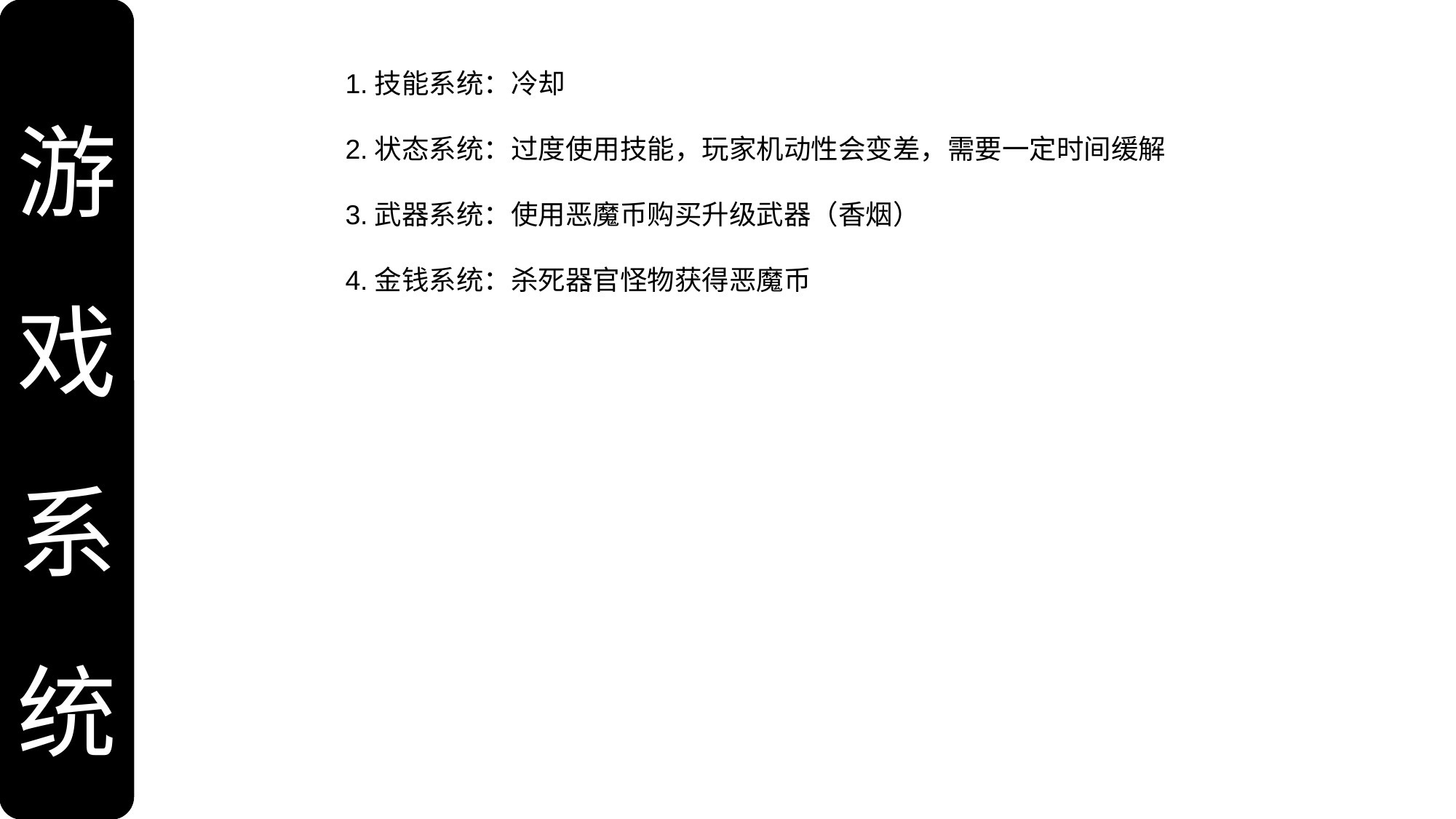

游
戏
系统
1.技能系统：冷却

2.状态系统：过度使用技能，玩家机动性会变差，需要一定时间缓解

3.武器系统：使用恶魔币购买升级武器（香烟）

4.金钱系统：杀死器官怪物获得恶魔币